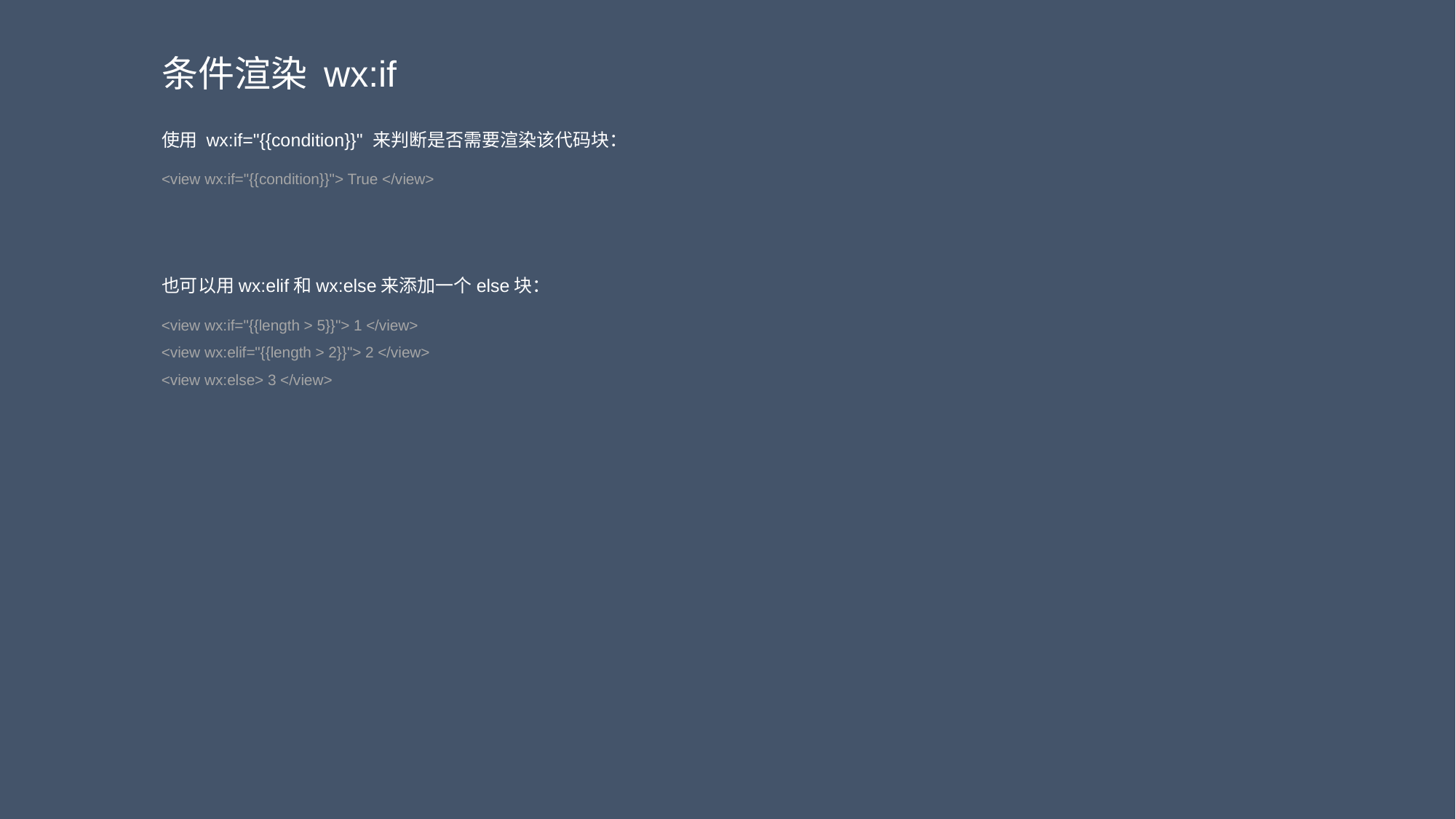

条件渲染 wx:if
使用 wx:if="{{condition}}" 来判断是否需要渲染该代码块：
<view wx:if="{{condition}}"> True </view>
也可以用wx:elif和wx:else来添加一个else块：
<view wx:if="{{length > 5}}"> 1 </view>
<view wx:elif="{{length > 2}}"> 2 </view>
<view wx:else> 3 </view>